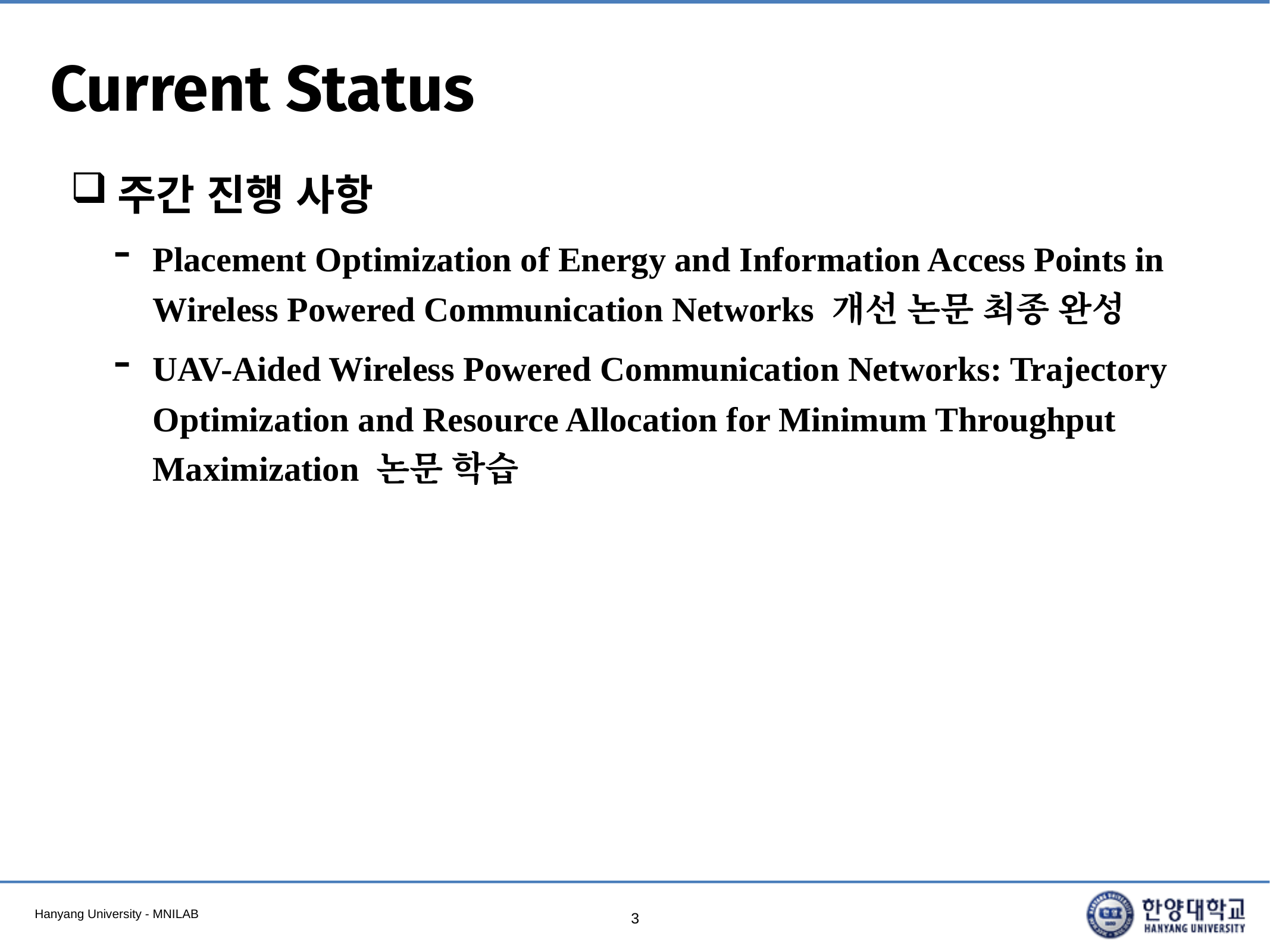

# Current Status
주간 진행 사항
Placement Optimization of Energy and Information Access Points in Wireless Powered Communication Networks 개선 논문 최종 완성
UAV-Aided Wireless Powered Communication Networks: Trajectory Optimization and Resource Allocation for Minimum Throughput Maximization 논문 학습
3